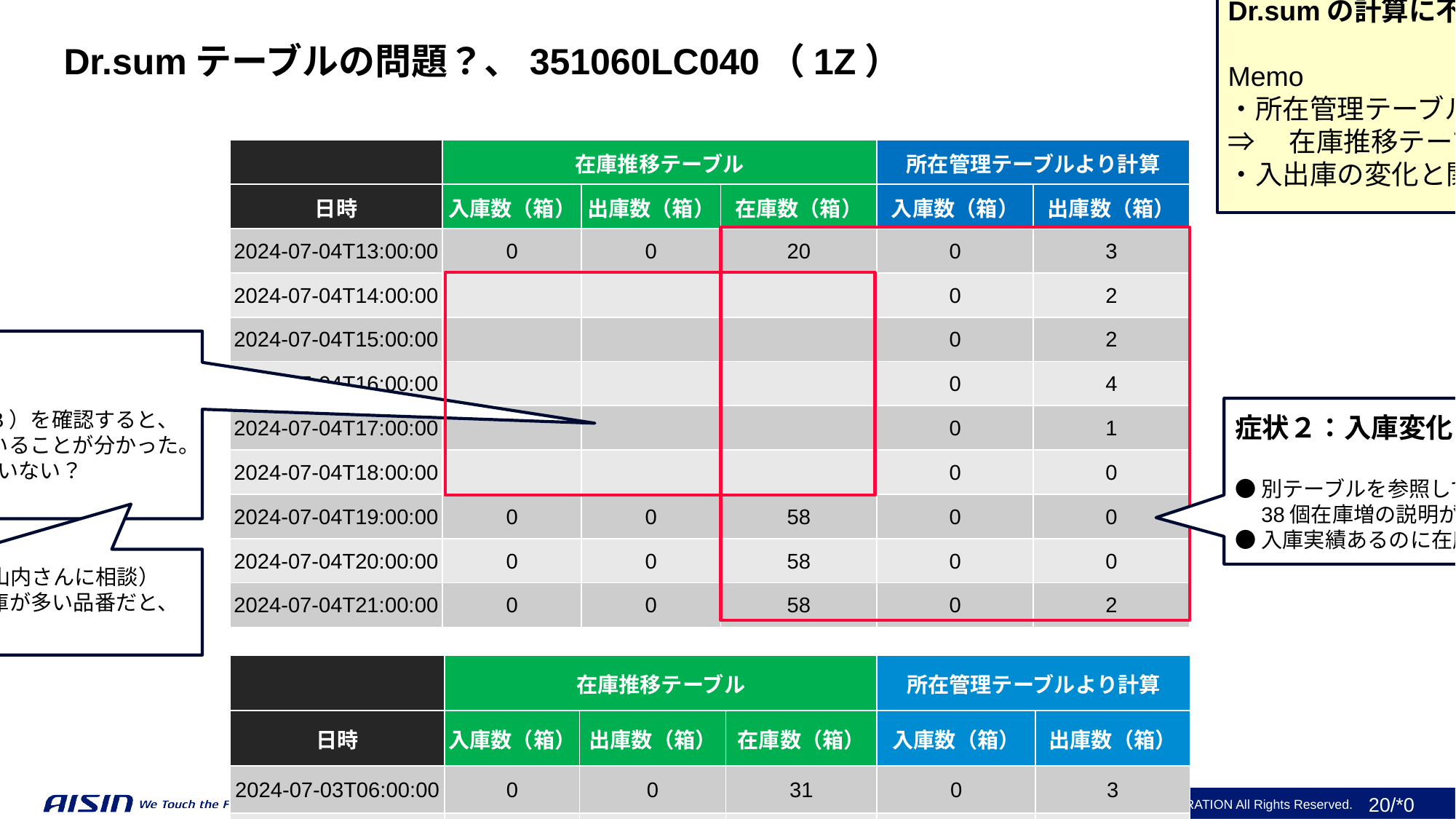

Dr.sumの計算に不具合あり？

Memo
・所在管理テーブルの入庫数or出庫数　＞　在庫推移の入庫数or出庫数の傾向
⇒　在庫推移テーブルは計算漏れがある
・入出庫の変化と関係無く在庫が増えたり減ったりする
Dr.sumテーブルの問題？、351060LC040（1Z）
|  | 在庫推移テーブル |  |  | 所在管理テーブルより計算 |  |
| --- | --- | --- | --- | --- | --- |
| 日時 | 入庫数（箱） | 出庫数（箱） | 在庫数（箱） | 入庫数（箱） | 出庫数（箱） |
| 2024-07-04T13:00:00 | 0 | 0 | 20 | 0 | 3 |
| 2024-07-04T14:00:00 |  |  |  | 0 | 2 |
| 2024-07-04T15:00:00 |  |  |  | 0 | 2 |
| 2024-07-04T16:00:00 |  |  |  | 0 | 4 |
| 2024-07-04T17:00:00 |  |  |  | 0 | 1 |
| 2024-07-04T18:00:00 |  |  |  | 0 | 0 |
| 2024-07-04T19:00:00 | 0 | 0 | 58 | 0 | 0 |
| 2024-07-04T20:00:00 | 0 | 0 | 58 | 0 | 0 |
| 2024-07-04T21:00:00 | 0 | 0 | 58 | 0 | 2 |

症状１：欠損値がある

●別テーブルデータ（所在管理TB）を確認すると、
入出庫のタイムスタンプが取れていることが分かった。
Dr.sumの自動計算が上手くできていない？

症状２：入庫変化と在庫変化が一致しない

●別テーブルを参照しても、入庫の変化と在庫変化が一致しない
　38個在庫増の説明がつかない
●入庫実績あるのに在庫増えないこともあり（7/2 15:00）
欠損値があるのは認識済み（以前山内さんに相談）
過去の値で補完しているが、入出庫が多い品番だと、
正しく補完できない
|  | 在庫推移テーブル |  |  | 所在管理テーブルより計算 |  |
| --- | --- | --- | --- | --- | --- |
| 日時 | 入庫数（箱） | 出庫数（箱） | 在庫数（箱） | 入庫数（箱） | 出庫数（箱） |
| 2024-07-03T06:00:00 | 0 | 0 | 31 | 0 | 3 |
| 2024-07-03T07:00:00 | 0 | 2 | 29 | 0 | 3 |
| 2024-07-03T08:00:00 | 0 | 0 | 29 | 0 | 3 |
| 2024-07-03T09:00:00 | 0 | 0 | 29 | 0 | 2 |
| 2024-07-03T10:00:00 | 0 | 0 | 29 | 0 | 3 |
| 2024-07-03T11:00:00 | 0 | 0 | 29 | 0 | 1 |
| 2024-07-03T12:00:00 | 0 | 0 | 29 | 0 | 0 |
| 2024-07-03T13:00:00 | 0 | 0 | 29 | 0 | 1 |
| 2024-07-03T14:00:00 | 0 | 0 | 21 | 0 | 2 |
| 2024-07-03T15:00:00 | 0 | 0 | 21 | 10 | 3 |
| 2024-07-03T16:00:00 | 0 | 0 | 21 | 0 | 3 |
March 16, 2025
症状３：出庫変化と在庫変化が一致しない

●出庫実績ないのに在庫が減る

症状４：異なるテーブルで入出庫が一致しない

●欠損していなが、入庫数、出庫数ともに一致しないケースあり
　・数が合わない、10個以上違うこともあり（7/1 14:00、7/2 14:00）